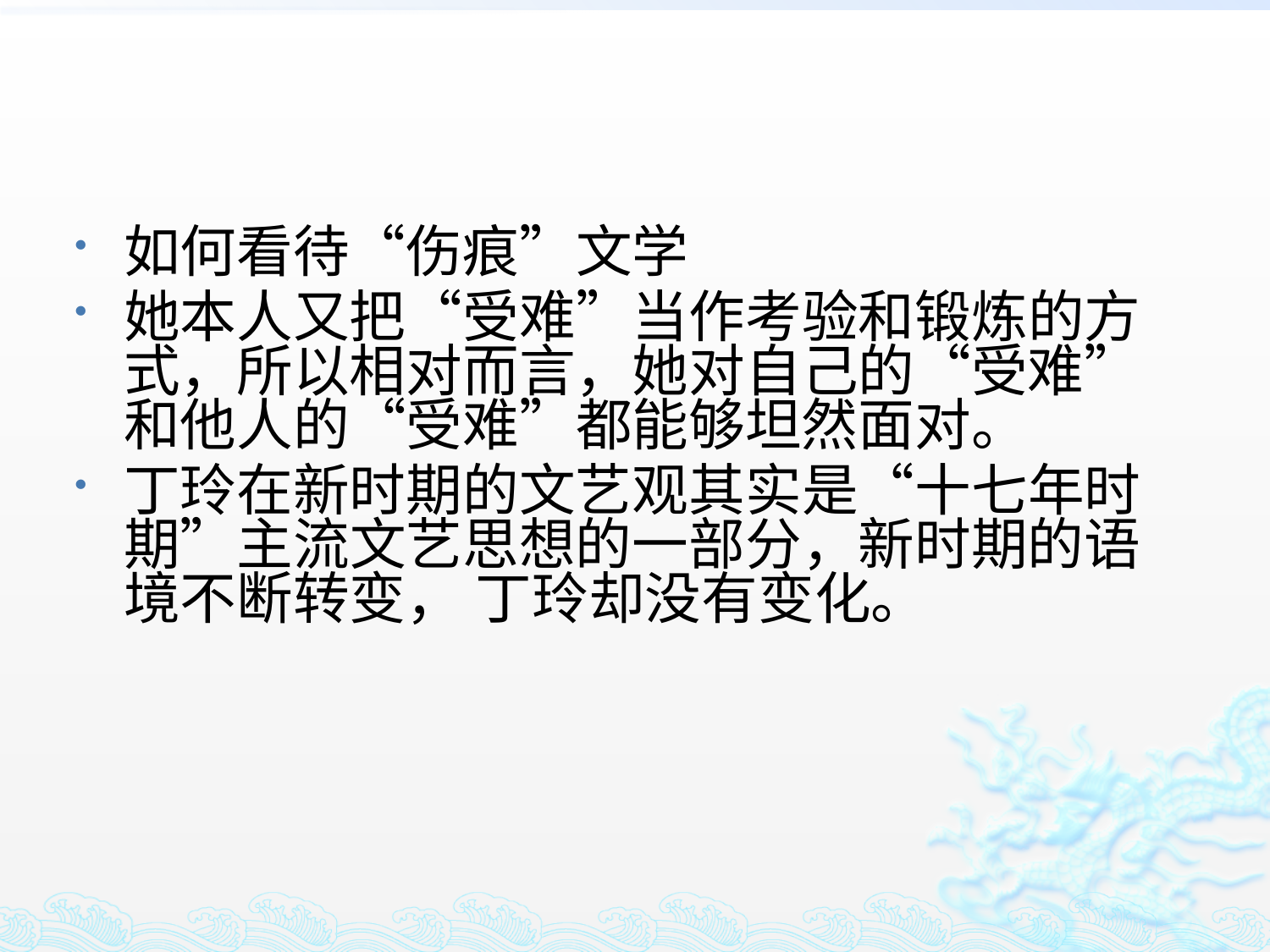

#
如何看待“伤痕”文学
她本人又把“受难”当作考验和锻炼的方式，所以相对而言，她对自己的“受难”和他人的“受难”都能够坦然面对。
丁玲在新时期的文艺观其实是“十七年时期”主流文艺思想的一部分，新时期的语境不断转变， 丁玲却没有变化。